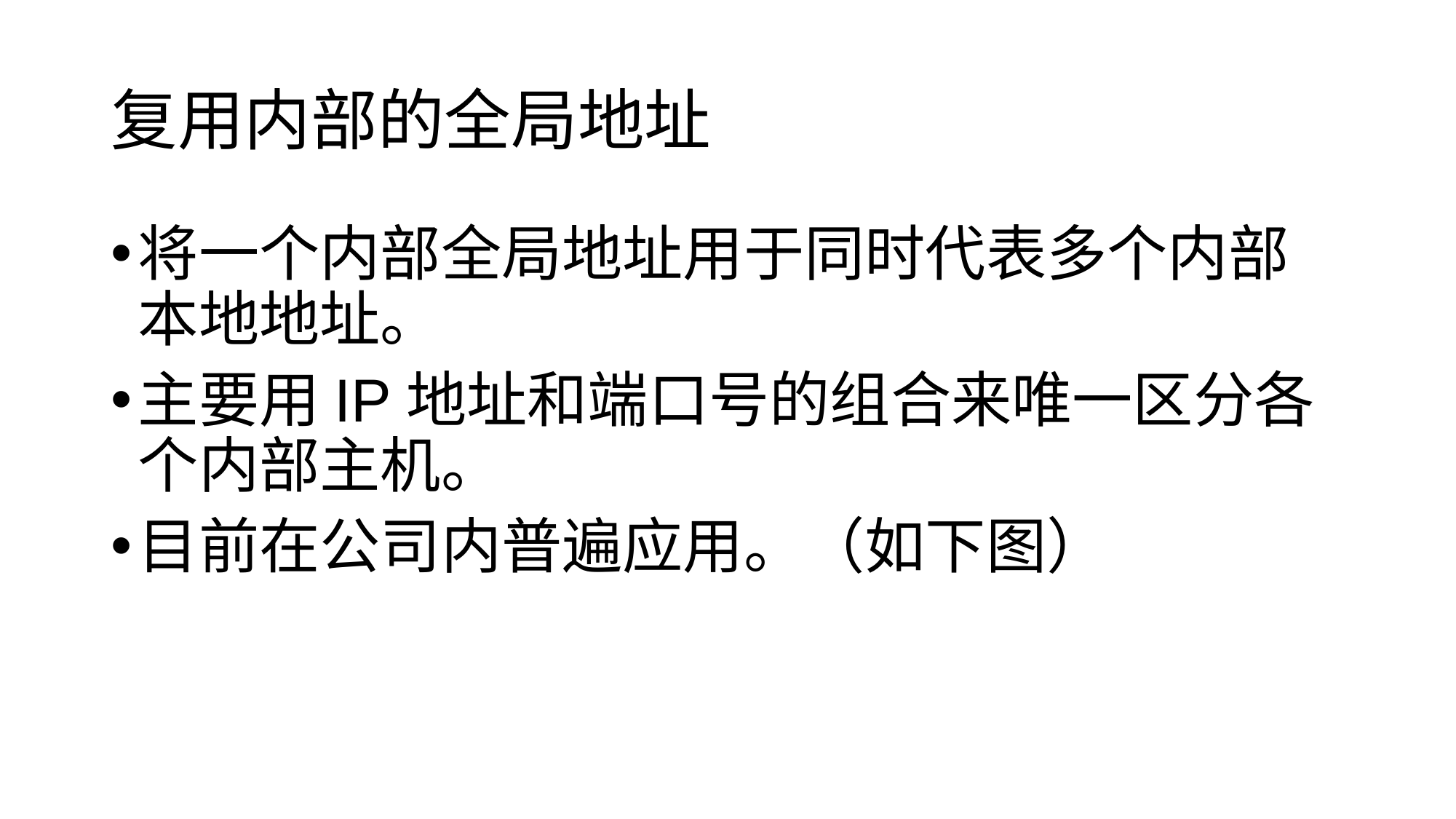

# 复用内部的全局地址
将一个内部全局地址用于同时代表多个内部本地地址。
主要用IP地址和端口号的组合来唯一区分各个内部主机。
目前在公司内普遍应用。（如下图）